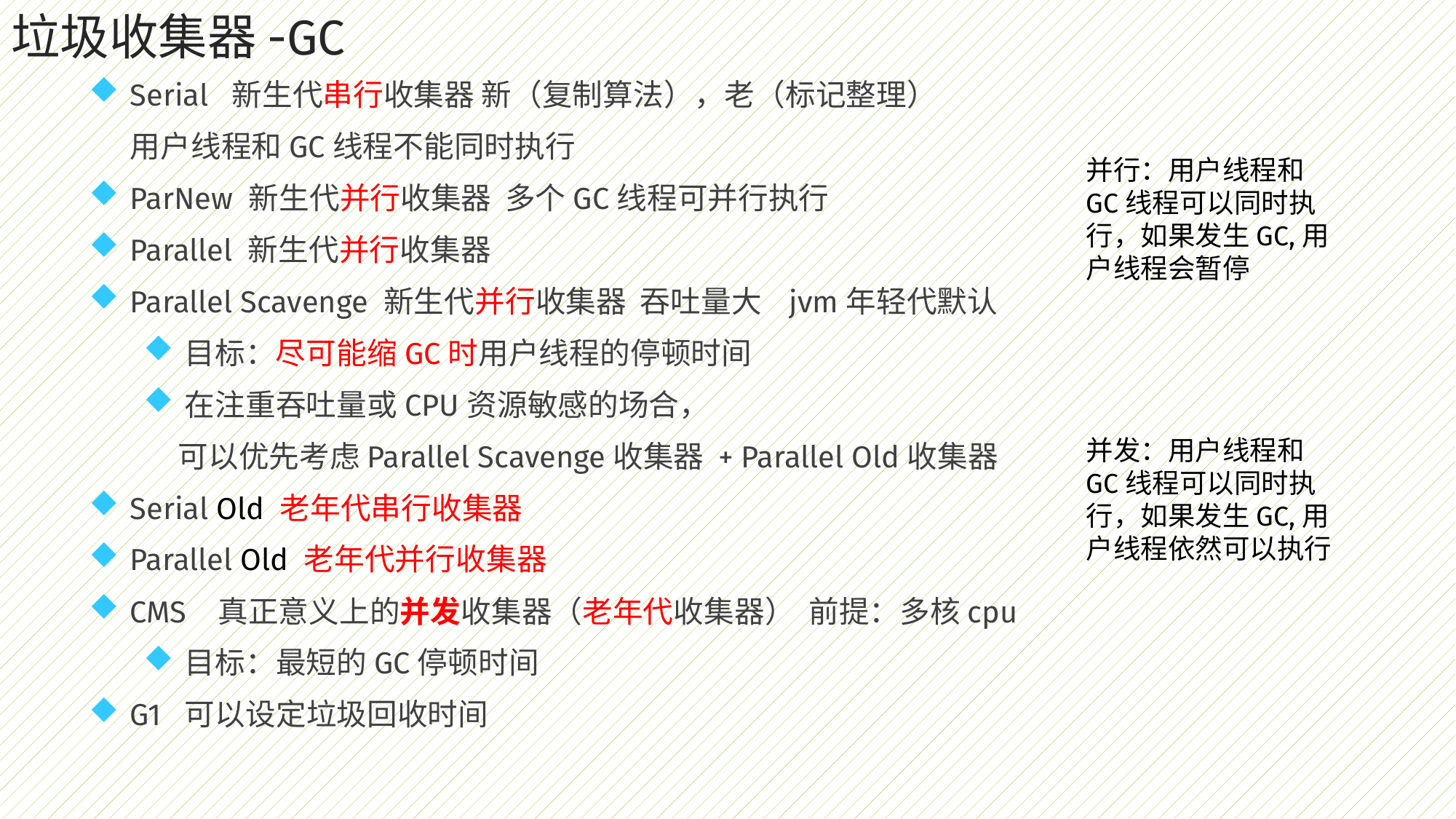

# 垃圾收集器-GC
Serial  新生代串行收集器 新（复制算法），老（标记整理）
     用户线程和GC线程不能同时执行
ParNew 新生代并行收集器  多个GC线程可并行执行
Parallel 新生代并行收集器
Parallel Scavenge 新生代并行收集器  吞吐量大   jvm年轻代默认
目标：尽可能缩GC时用户线程的停顿时间
在注重吞吐量或CPU资源敏感的场合，
    可以优先考虑Parallel Scavenge收集器 + Parallel Old收集器
Serial Old 老年代串行收集器
Parallel Old 老年代并行收集器
CMS   真正意义上的并发收集器（老年代收集器）  前提：多核cpu
目标：最短的GC停顿时间
G1  可以设定垃圾回收时间
并行：用户线程和GC线程可以同时执行，如果发生GC,用户线程会暂停
并发：用户线程和GC线程可以同时执行，如果发生GC,用户线程依然可以执行